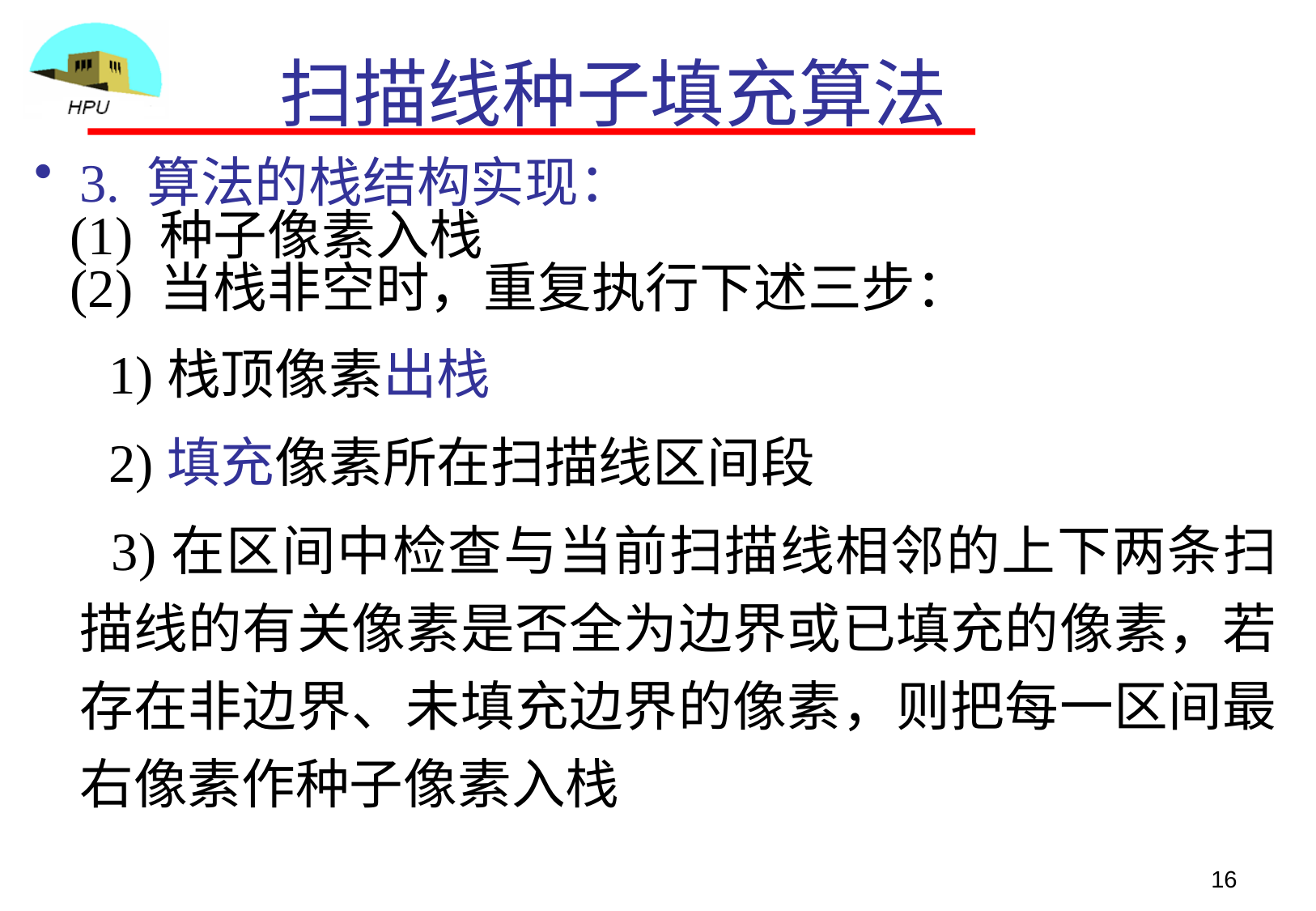

# 扫描线种子填充算法
3. 算法的栈结构实现：
(1) 种子像素入栈
(2) 当栈非空时，重复执行下述三步：
  1)栈顶像素出栈
  2)填充像素所在扫描线区间段
  3)在区间中检查与当前扫描线相邻的上下两条扫描线的有关像素是否全为边界或已填充的像素，若存在非边界、未填充边界的像素，则把每一区间最右像素作种子像素入栈
16